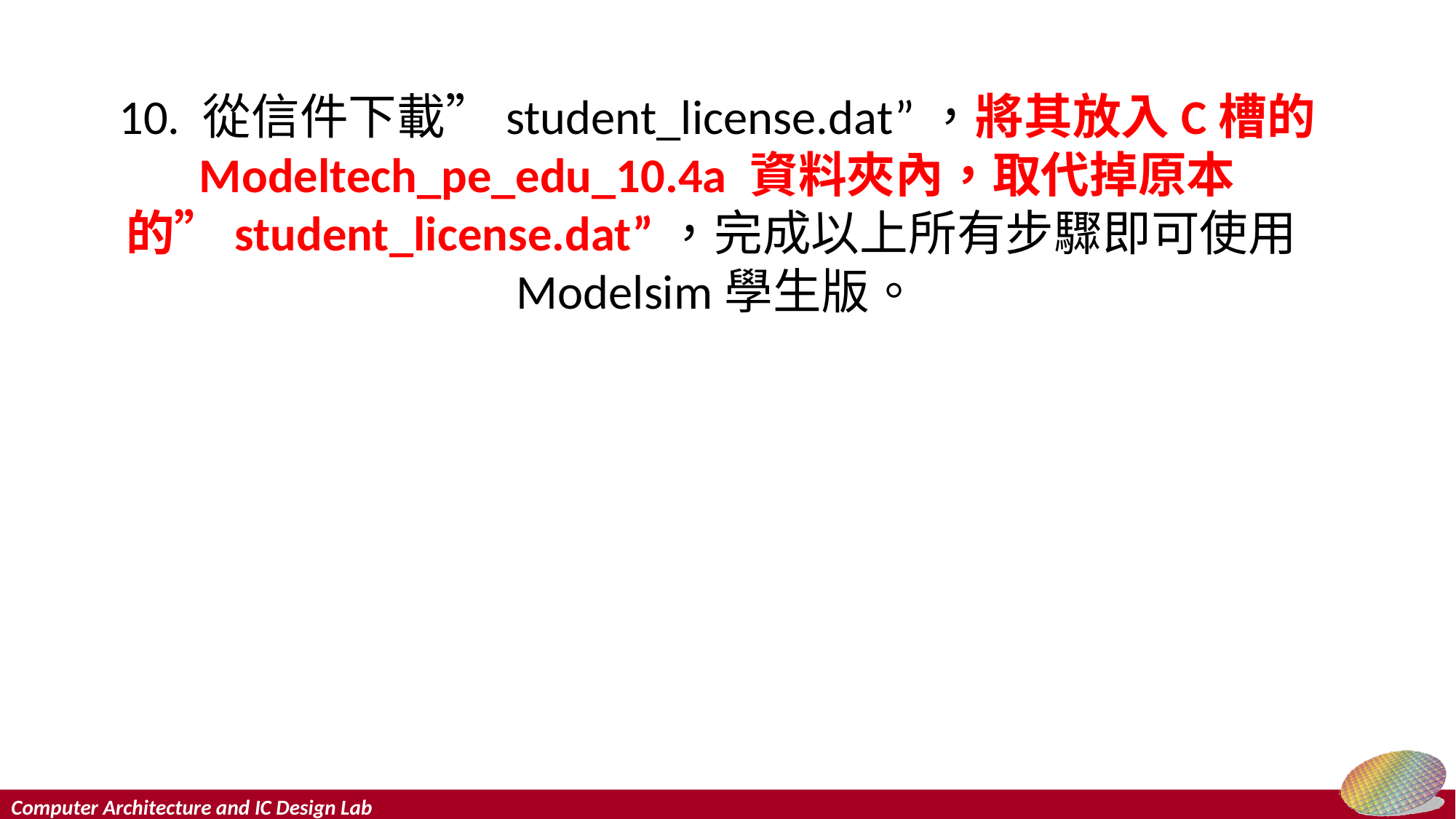

# 10. 從信件下載”student_license.dat”，將其放入C槽的 Modeltech_pe_edu_10.4a 資料夾內，取代掉原本的”student_license.dat”，完成以上所有步驟即可使用Modelsim學生版。